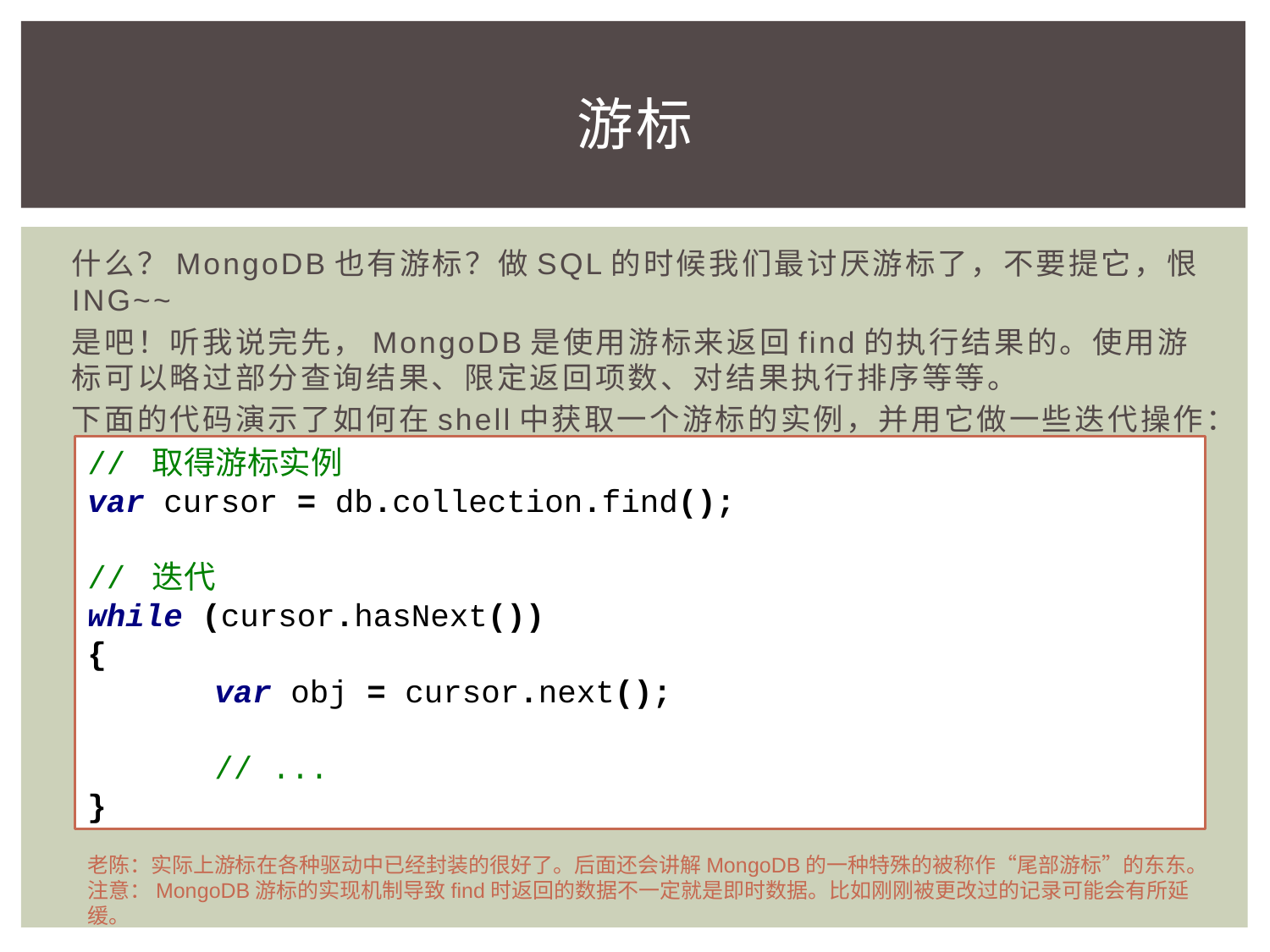

# 游标
什么？MongoDB也有游标？做SQL的时候我们最讨厌游标了，不要提它，恨ING~~
是吧！听我说完先，MongoDB是使用游标来返回find的执行结果的。使用游标可以略过部分查询结果、限定返回项数、对结果执行排序等等。
下面的代码演示了如何在shell中获取一个游标的实例，并用它做一些迭代操作：
// 取得游标实例
var cursor = db.collection.find();

// 迭代
while (cursor.hasNext())
{
	var obj = cursor.next();

	// ...
}
老陈：实际上游标在各种驱动中已经封装的很好了。后面还会讲解MongoDB的一种特殊的被称作“尾部游标”的东东。
注意：MongoDB游标的实现机制导致find时返回的数据不一定就是即时数据。比如刚刚被更改过的记录可能会有所延缓。